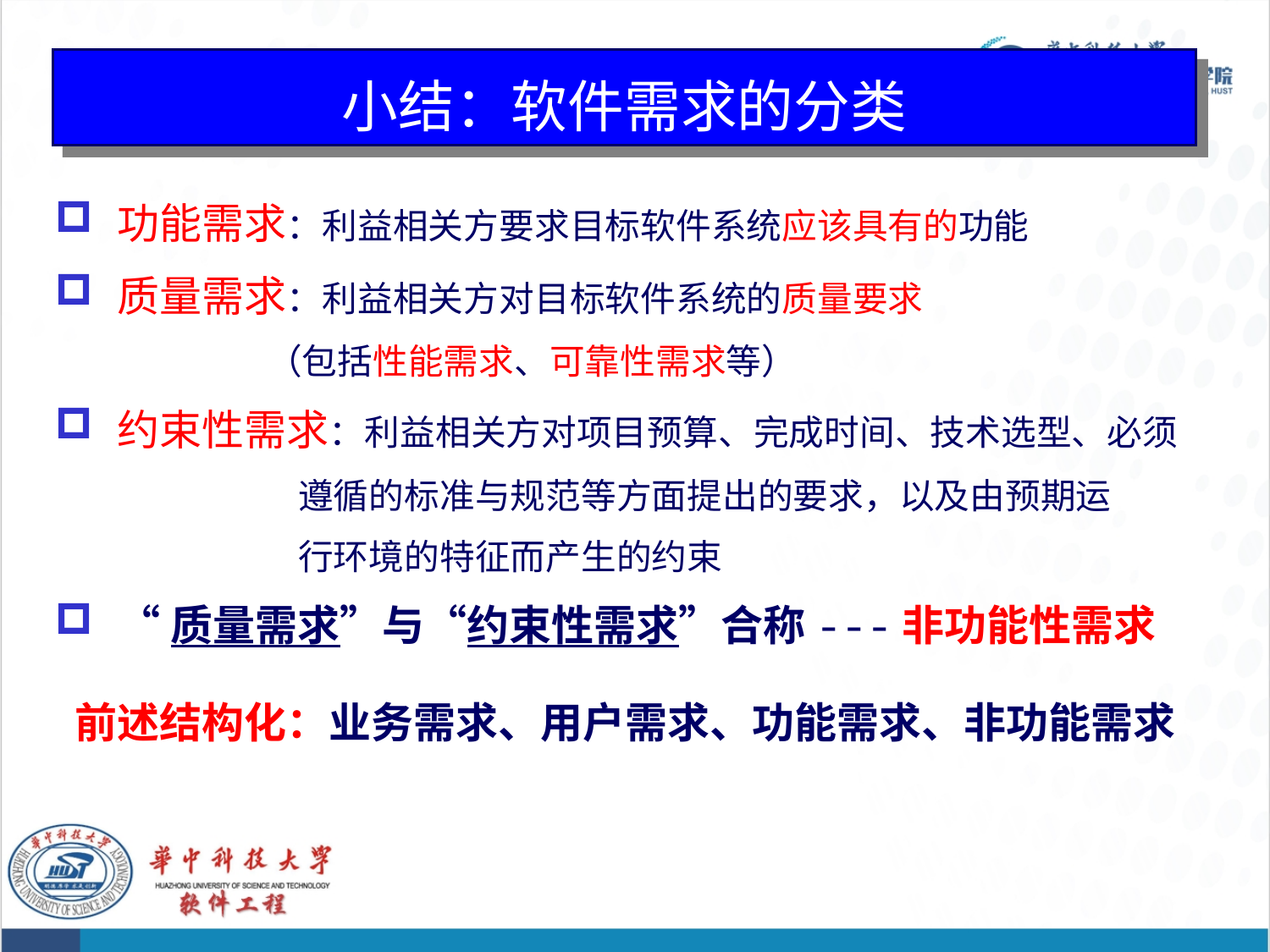

# 小结：软件需求的分类
功能需求：利益相关方要求目标软件系统应该具有的功能
质量需求：利益相关方对目标软件系统的质量要求
                          （包括性能需求、可靠性需求等）
约束性需求：利益相关方对项目预算、完成时间、技术选型、必须
                              遵循的标准与规范等方面提出的要求，以及由预期运
                              行环境的特征而产生的约束
“质量需求”与“约束性需求”合称---非功能性需求
前述结构化：业务需求、用户需求、功能需求、非功能需求